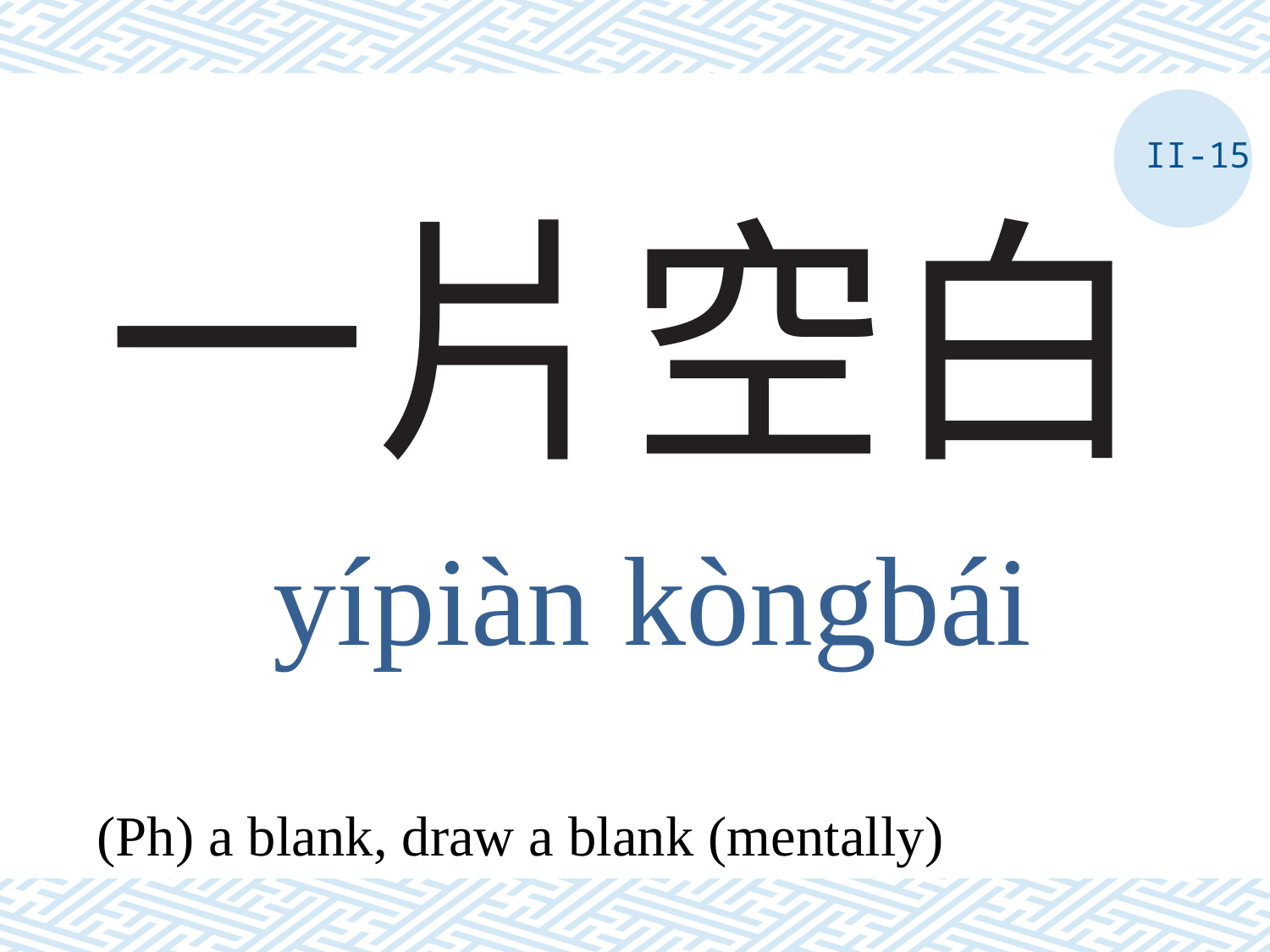

II-15

# 一片空白
yípiàn kòngbái

(Ph) a blank, draw a blank (mentally)